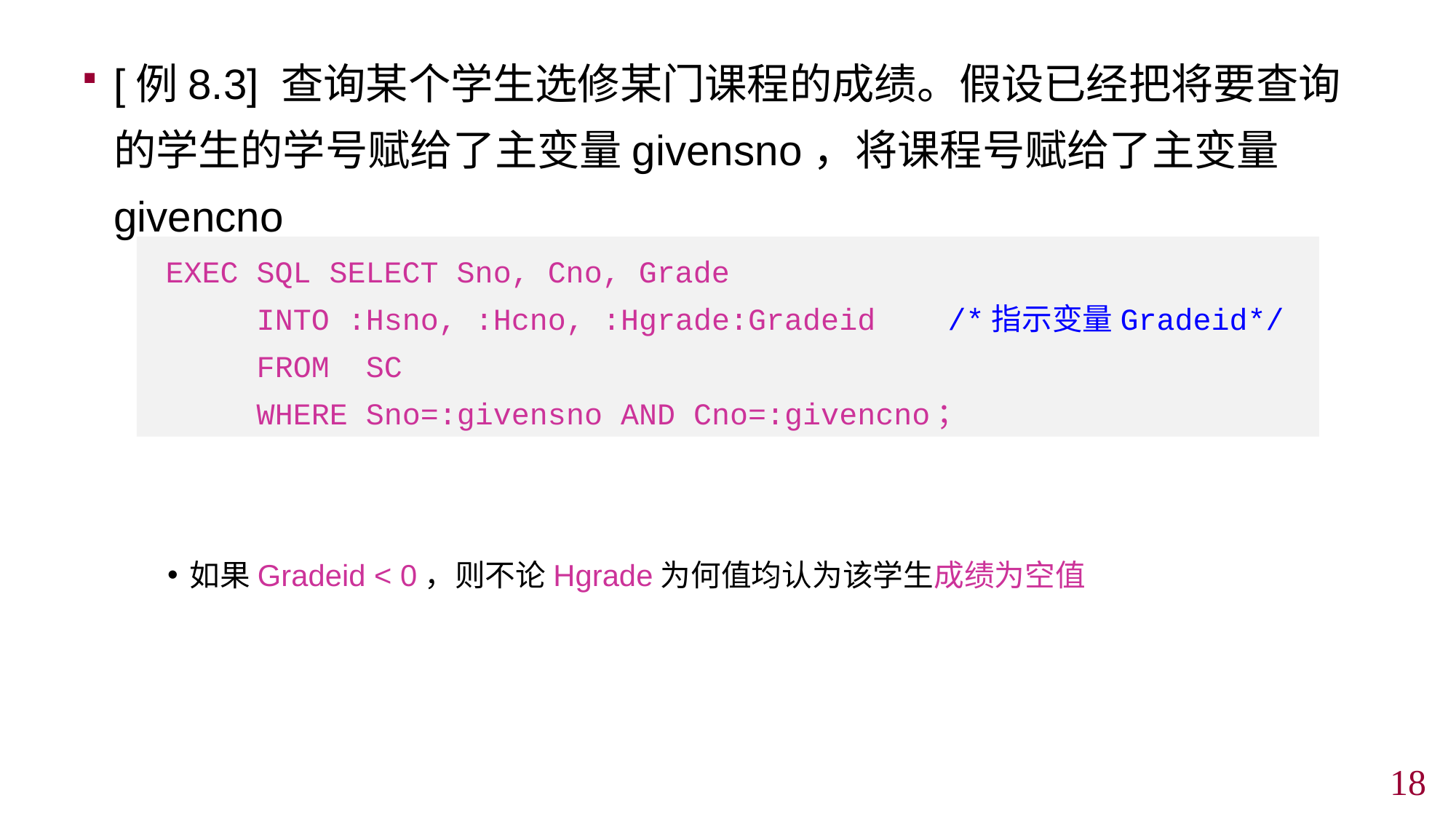

[例8.3] 查询某个学生选修某门课程的成绩。假设已经把将要查询的学生的学号赋给了主变量givensno，将课程号赋给了主变量givencno

如果Gradeid < 0，则不论Hgrade为何值均认为该学生成绩为空值
 EXEC SQL SELECT Sno, Cno, Grade
      INTO :Hsno, :Hcno, :Hgrade:Gradeid    /*指示变量Gradeid*/
      FROM  SC
      WHERE Sno=:givensno AND Cno=:givencno；
18